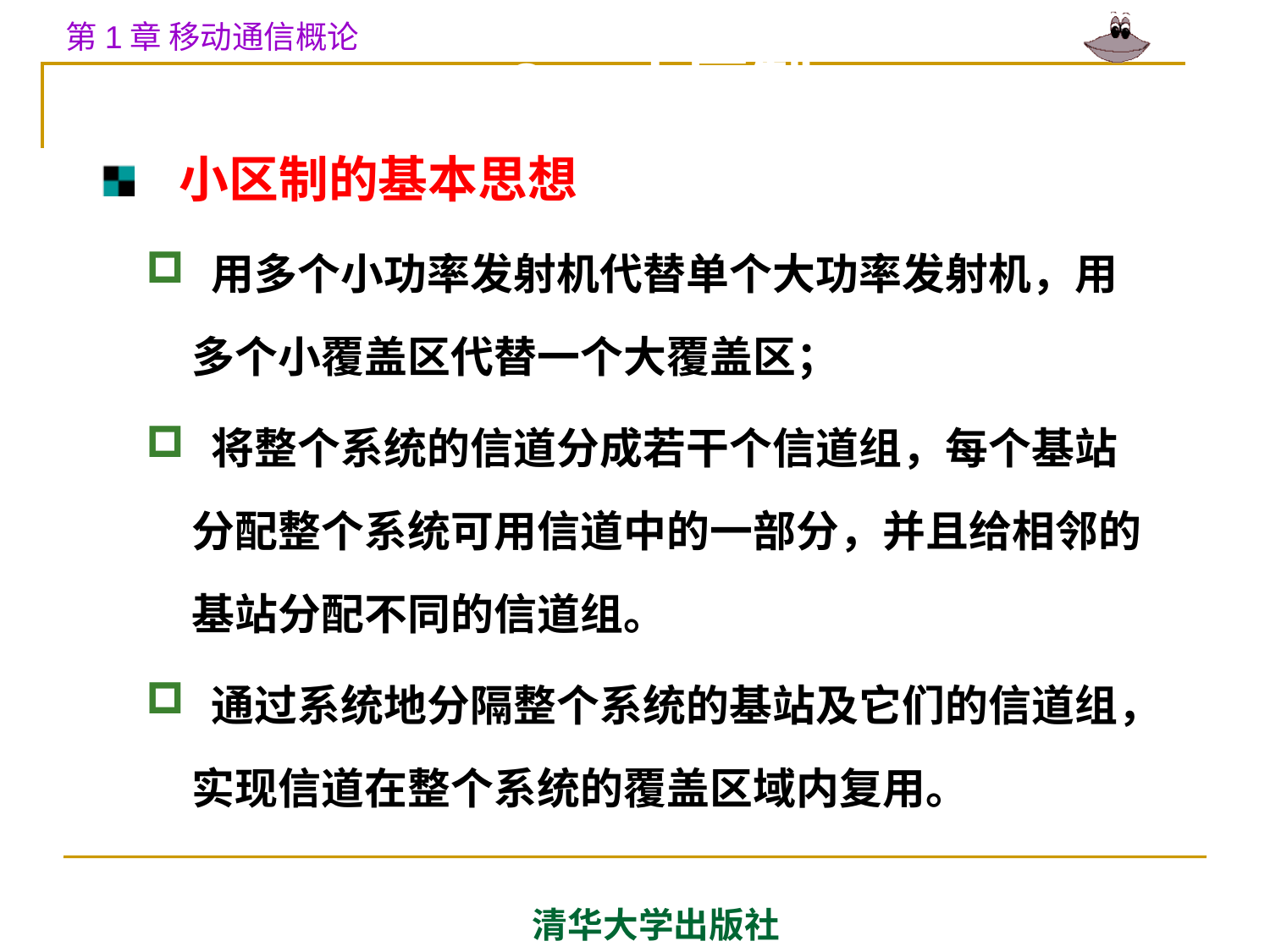

# 2、小区制
  小区制的基本思想
 用多个小功率发射机代替单个大功率发射机，用多个小覆盖区代替一个大覆盖区；
 将整个系统的信道分成若干个信道组，每个基站分配整个系统可用信道中的一部分，并且给相邻的基站分配不同的信道组。
 通过系统地分隔整个系统的基站及它们的信道组，实现信道在整个系统的覆盖区域内复用。